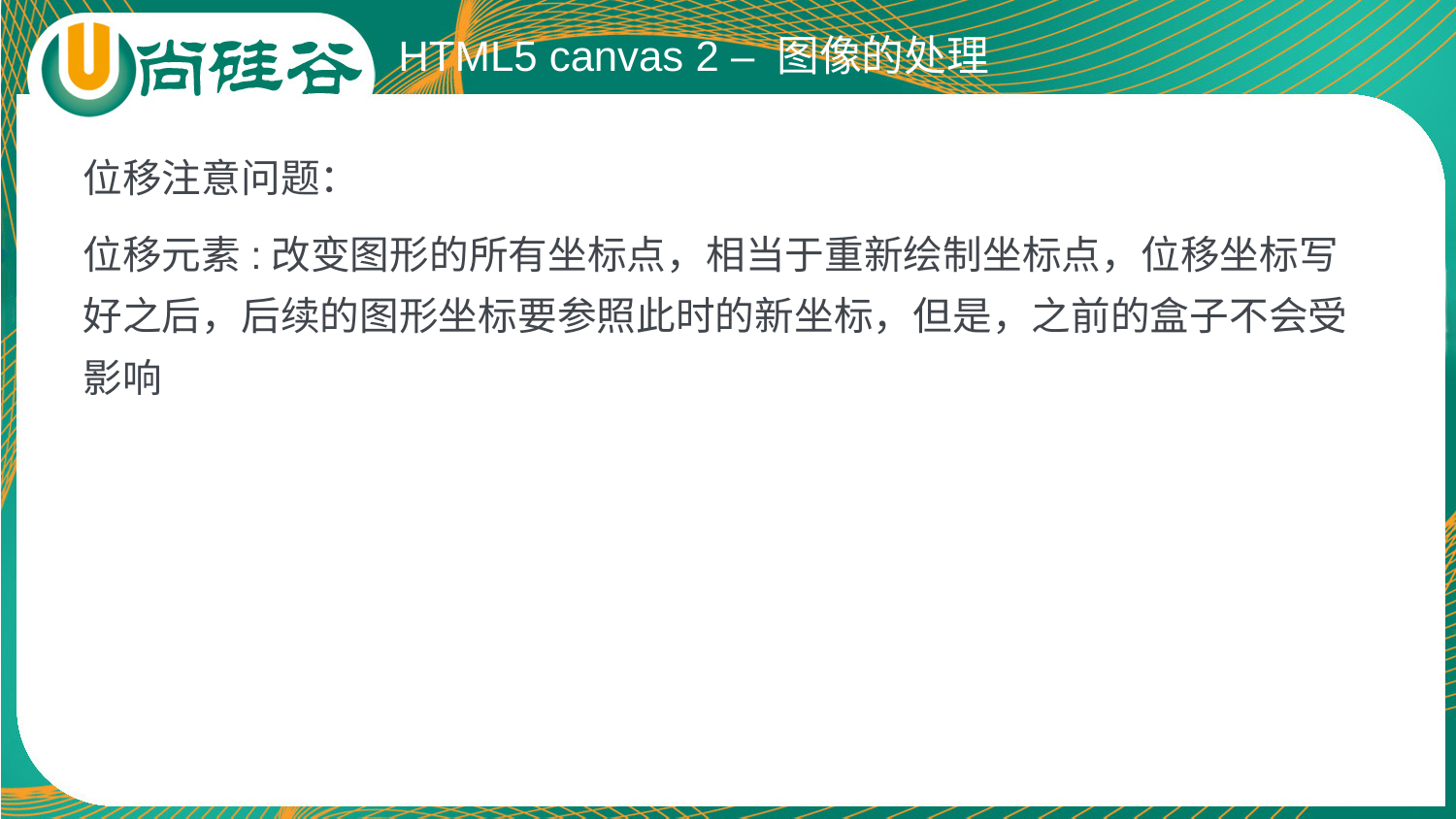

# HTML5 canvas 2 – 图像的处理
位移注意问题：
位移元素:改变图形的所有坐标点，相当于重新绘制坐标点，位移坐标写好之后，后续的图形坐标要参照此时的新坐标，但是，之前的盒子不会受影响